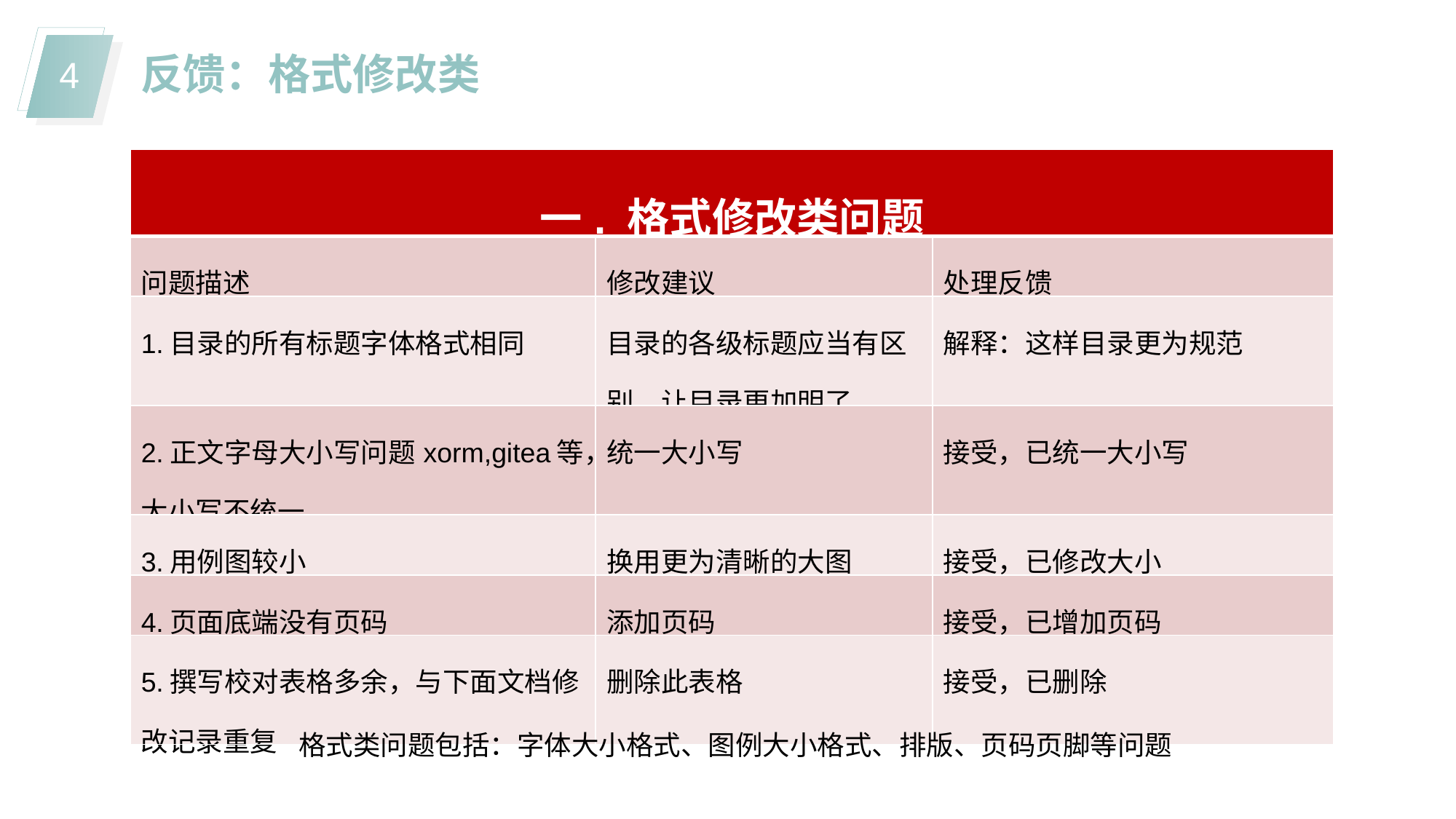

反馈：格式修改类
| 一. 格式修改类问题 |  |  |
| --- | --- | --- |
| 问题描述 | 修改建议 | 处理反馈 |
| 1.目录的所有标题字体格式相同 | 目录的各级标题应当有区别，让目录更加明了 | 解释：这样目录更为规范 |
| 2.正文字母大小写问题xorm,gitea等，大小写不统一 | 统一大小写 | 接受，已统一大小写 |
| 3.用例图较小 | 换用更为清晰的大图 | 接受，已修改大小 |
| 4.页面底端没有页码 | 添加页码 | 接受，已增加页码 |
| 5.撰写校对表格多余，与下面文档修改记录重复 | 删除此表格 | 接受，已删除 |

格式类问题包括：字体大小格式、图例大小格式、排版、页码页脚等问题